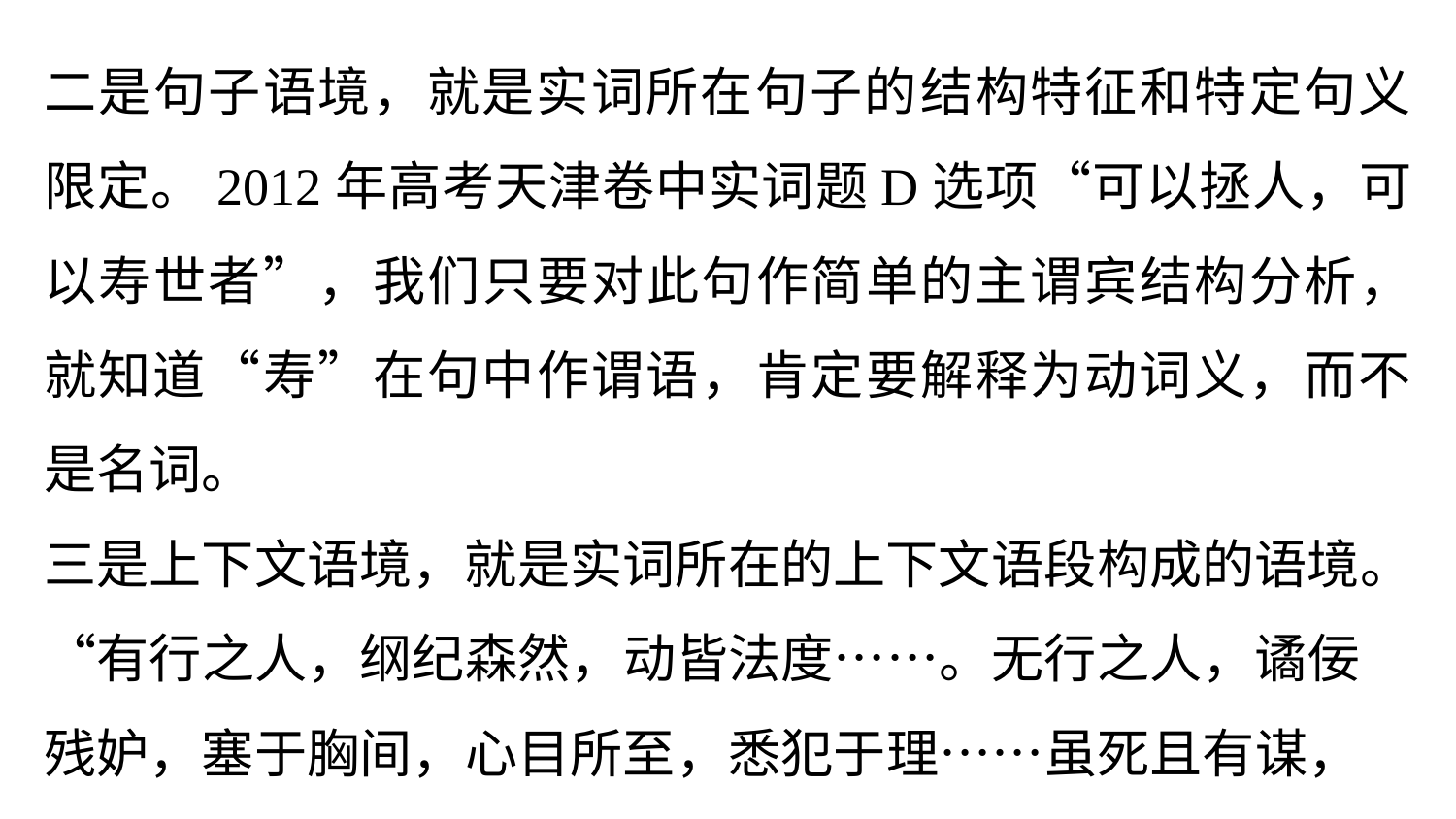

二是句子语境，就是实词所在句子的结构特征和特定句义限定。2012年高考天津卷中实词题D选项“可以拯人，可以寿世者”，我们只要对此句作简单的主谓宾结构分析，就知道“寿”在句中作谓语，肯定要解释为动词义，而不是名词。
三是上下文语境，就是实词所在的上下文语段构成的语境。“有行之人，纲纪森然，动皆法度……。无行之人，谲佞残妒，塞于胸间，心目所至，悉犯于理……虽死且有谋，馀孽犹毒于人，必难终以福。”根据这样的语境，说“无行之人”